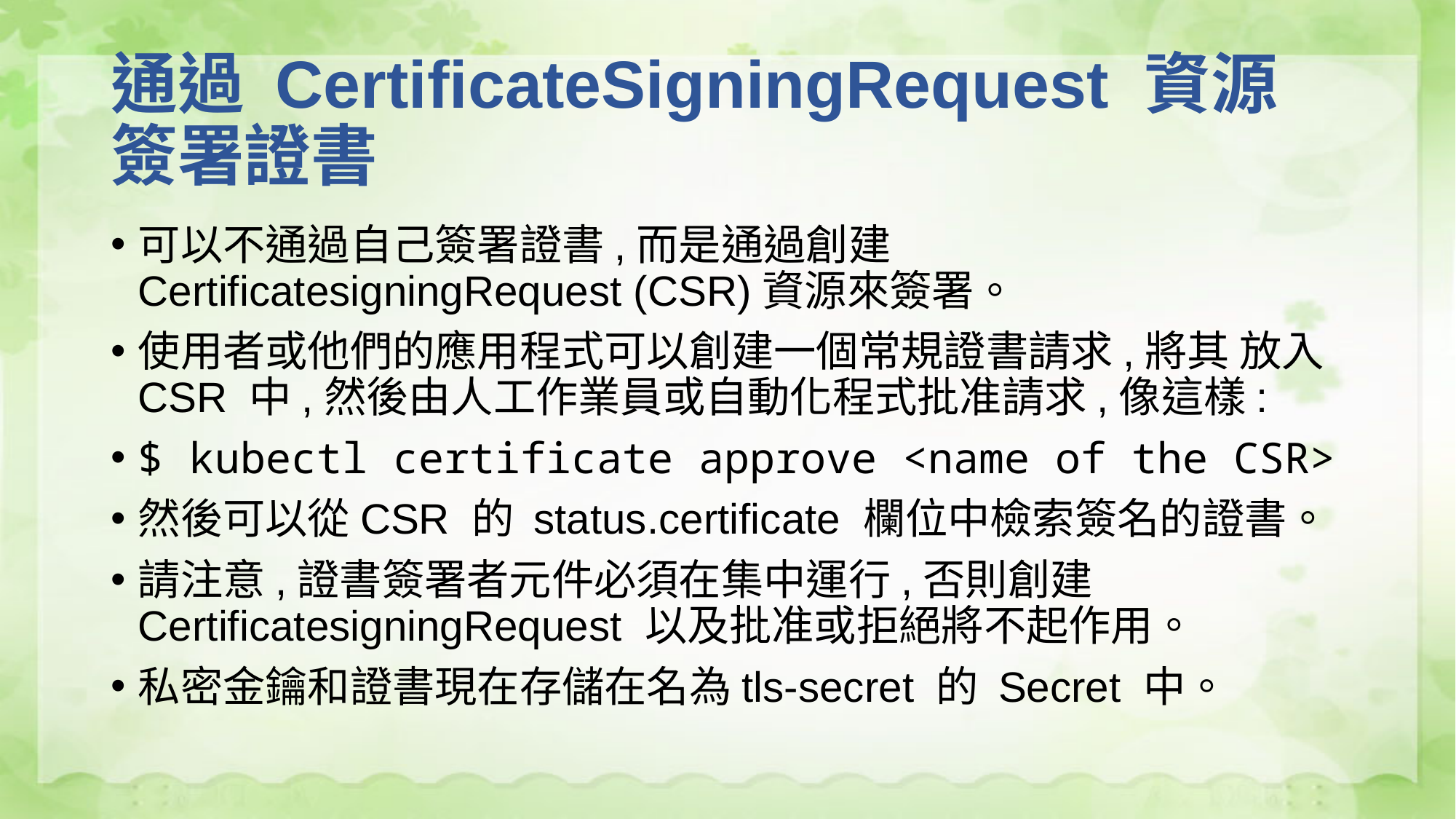

# 通過 CertificateSigningRequest 資源簽署證書
可以不通過自己簽署證書,而是通過創建 CertificatesigningRequest (CSR)資源來簽署。
使用者或他們的應用程式可以創建一個常規證書請求,將其 放入CSR 中,然後由人工作業員或自動化程式批准請求,像這樣:
$ kubectl certificate approve <name of the CSR>
然後可以從CSR 的 status.certificate 欄位中檢索簽名的證書。
請注意,證書簽署者元件必須在集中運行,否則創建 CertificatesigningRequest 以及批准或拒絕將不起作用。
私密金鑰和證書現在存儲在名為tls-secret 的 Secret 中。